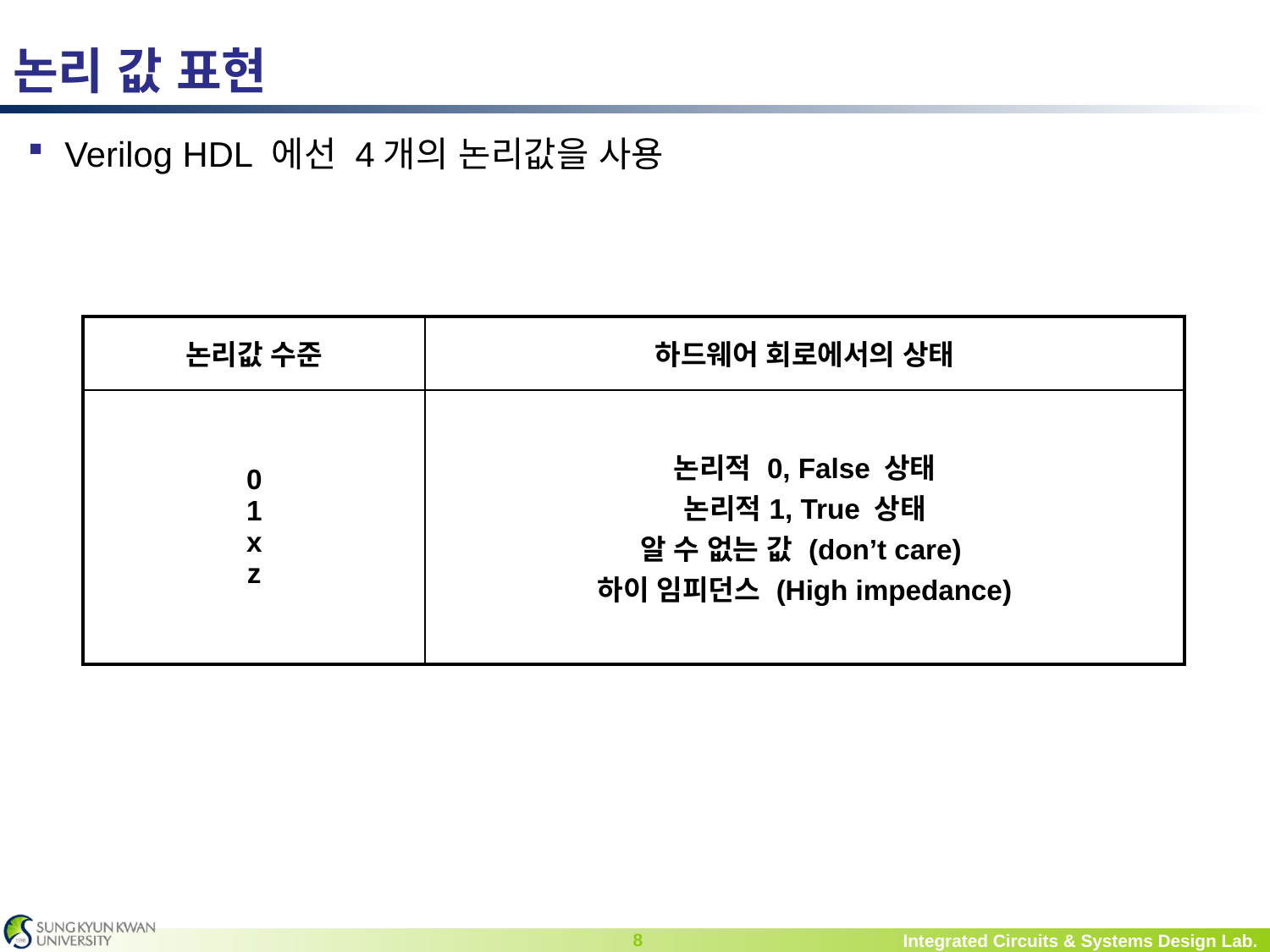

# 논리 값 표현
Verilog HDL 에선 4개의 논리값을 사용
| 논리값 수준 | 하드웨어 회로에서의 상태 |
| --- | --- |
| 0 1 x z | 논리적 0, False 상태 논리적1, True 상태 알 수 없는 값 (don’t care) 하이 임피던스 (High impedance) |